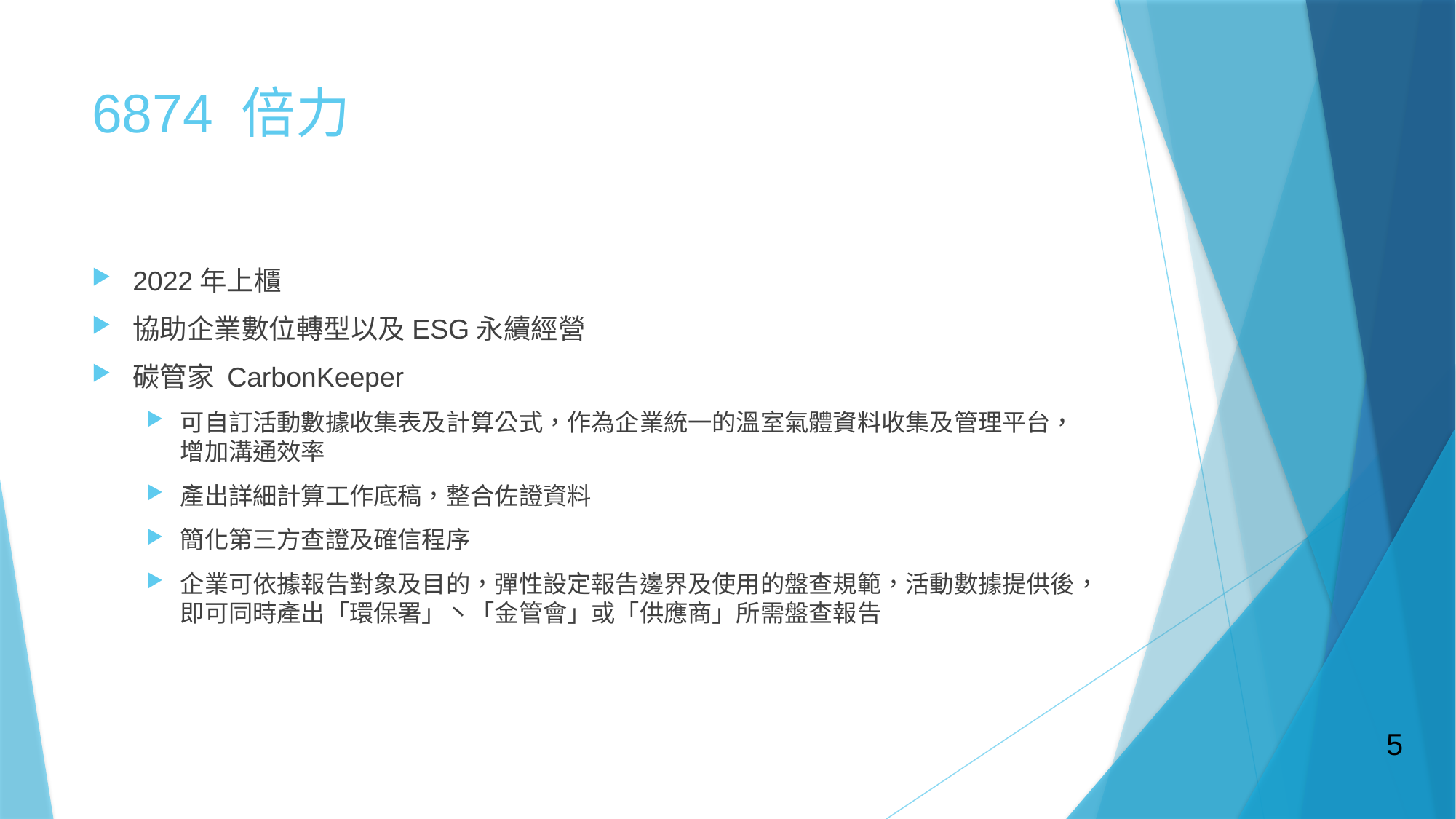

# 6874 倍力
2022年上櫃
協助企業數位轉型以及ESG永續經營
碳管家 CarbonKeeper
可自訂活動數據收集表及計算公式，作為企業統一的溫室氣體資料收集及管理平台，增加溝通效率
產出詳細計算工作底稿，整合佐證資料
簡化第三方查證及確信程序
企業可依據報告對象及目的，彈性設定報告邊界及使用的盤查規範，活動數據提供後，即可同時產出「環保署」丶「金管會」或「供應商」所需盤查報告
5